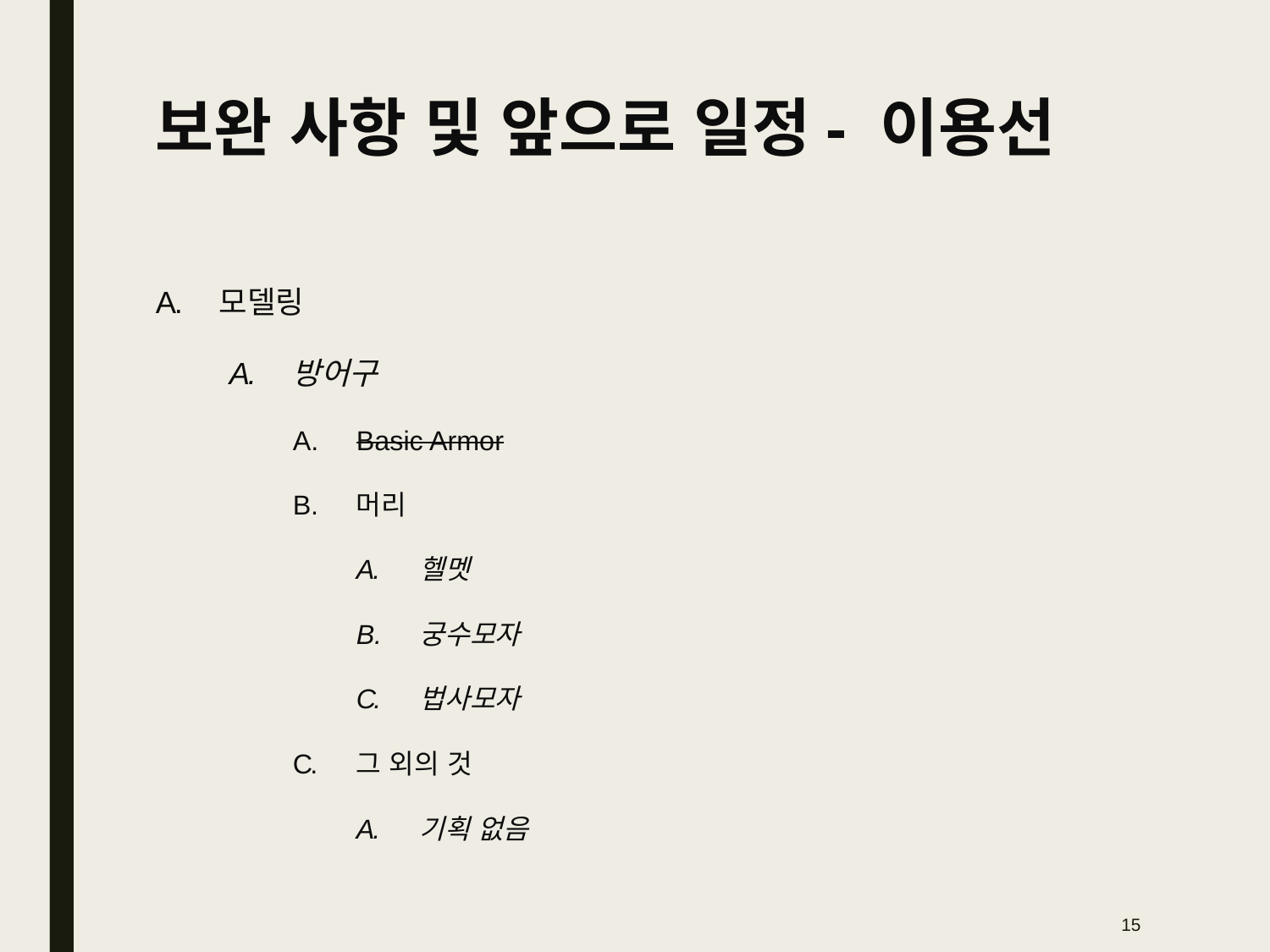

# 보완 사항 및 앞으로 일정- 이용선
모델링
방어구
Basic Armor
머리
헬멧
궁수모자
법사모자
그 외의 것
기획 없음
15